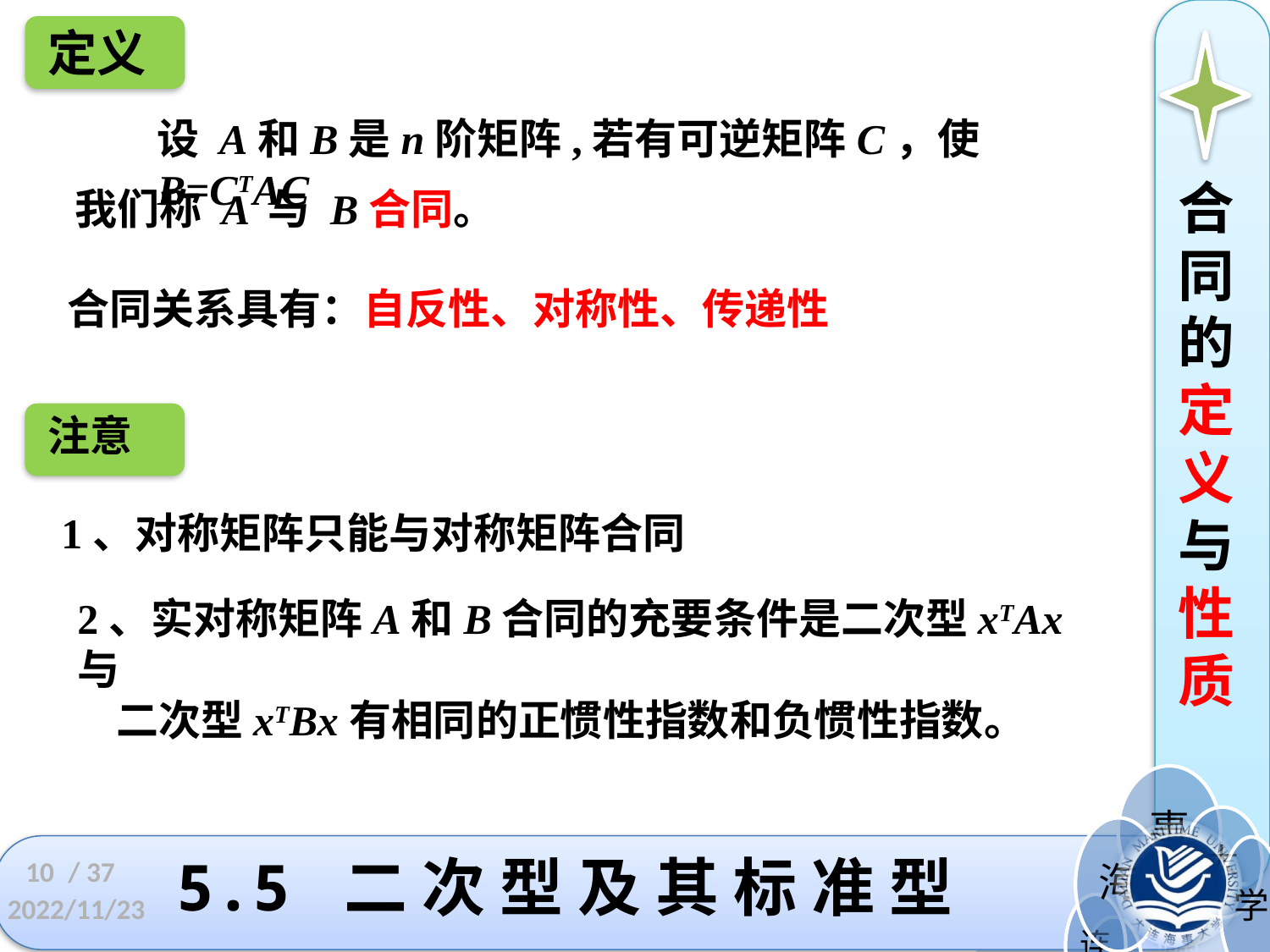

定义

设 A和B是n阶矩阵,若有可逆矩阵C，使B=CTAC
合同的定义与性质

我们称 A 与 B合同。
合同关系具有：自反性、对称性、传递性

注意
 1、对称矩阵只能与对称矩阵合同
2、实对称矩阵A和B合同的充要条件是二次型xTAx与
   二次型xTBx有相同的正惯性指数和负惯性指数。

10
# 5.5 二 次 型 及 其 标 准 型
/ 37
2022/11/23